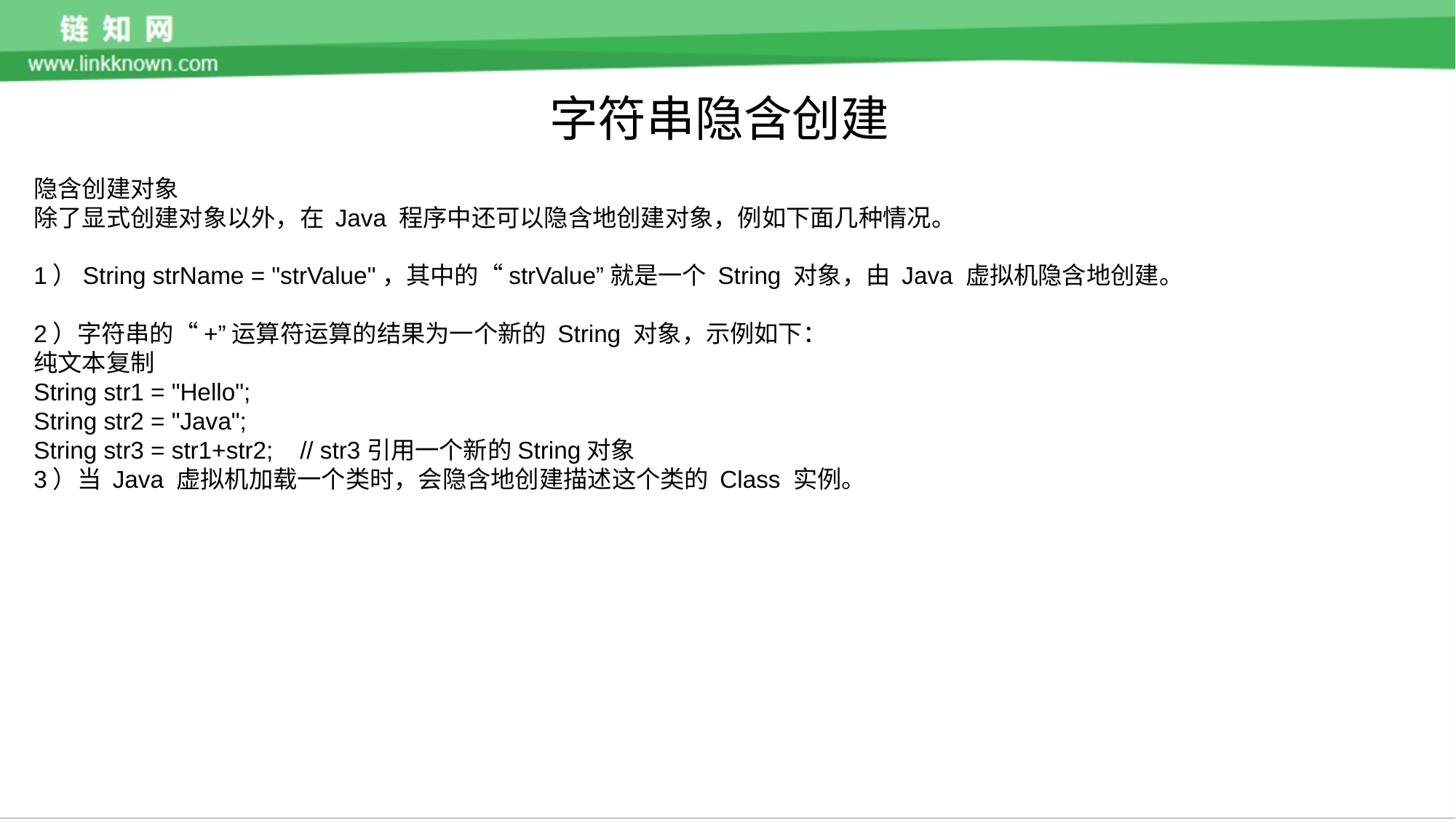

字符串隐含创建
隐含创建对象
除了显式创建对象以外，在 Java 程序中还可以隐含地创建对象，例如下面几种情况。

1）String strName = "strValue"，其中的“strValue”就是一个 String 对象，由 Java 虚拟机隐含地创建。

2）字符串的“+”运算符运算的结果为一个新的 String 对象，示例如下：
纯文本复制
String str1 = "Hello";
String str2 = "Java";
String str3 = str1+str2;    // str3引用一个新的String对象
3）当 Java 虚拟机加载一个类时，会隐含地创建描述这个类的 Class 实例。